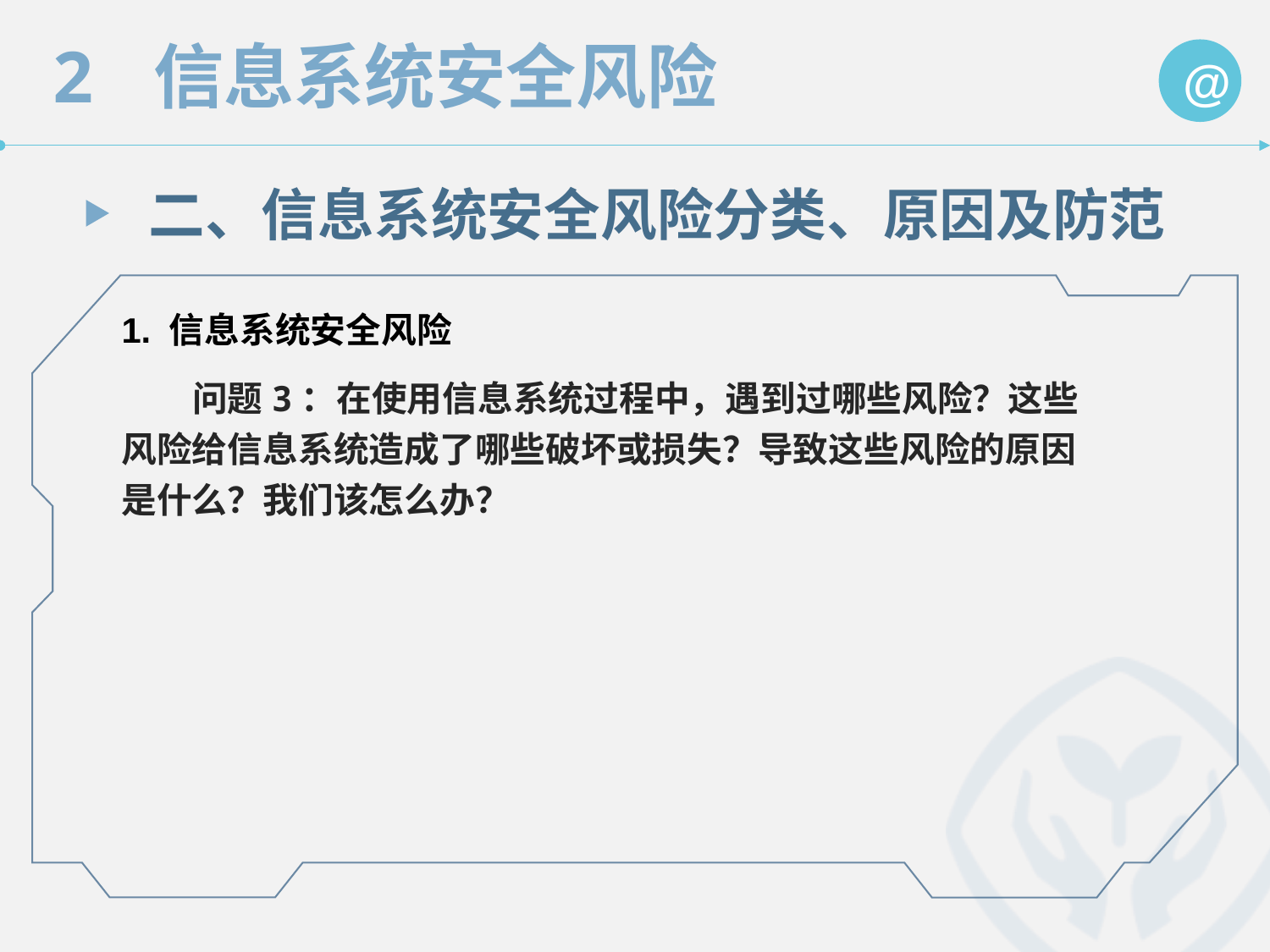

二、信息系统安全风险分类、原因及防范

1. 信息系统安全风险
　　问题3：在使用信息系统过程中，遇到过哪些风险？这些风险给信息系统造成了哪些破坏或损失？导致这些风险的原因是什么？我们该怎么办？